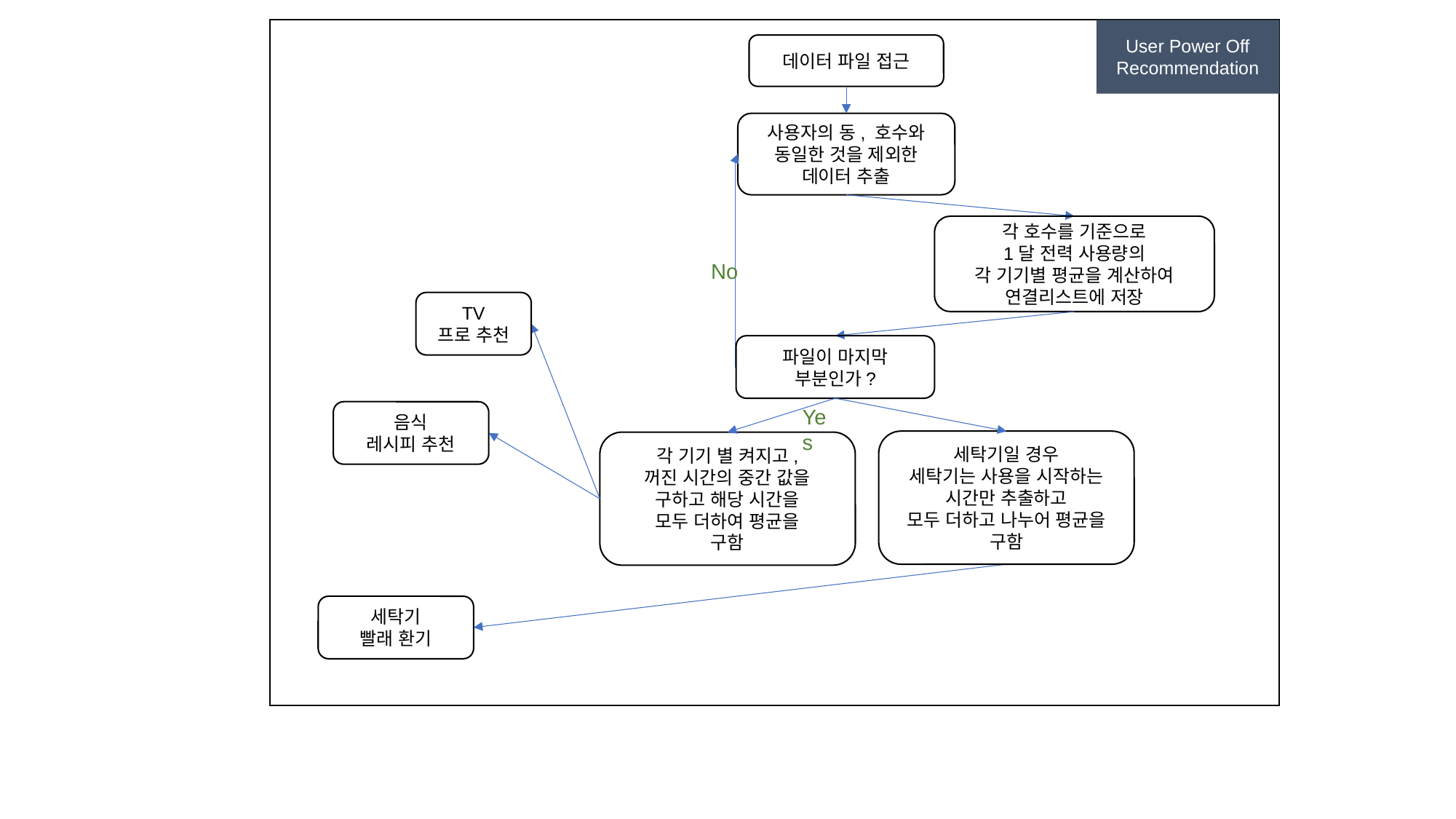

User Power Off
Recommendation
데이터 파일 접근
사용자의 동, 호수와
동일한 것을 제외한
데이터 추출
각 호수를 기준으로
1달 전력 사용량의
각 기기별 평균을 계산하여
연결리스트에 저장
No
TV
프로 추천
파일이 마지막
부분인가?
Yes
음식
레시피 추천
세탁기일 경우
세탁기는 사용을 시작하는
시간만 추출하고
모두 더하고 나누어 평균을
구함
각 기기 별 켜지고,
꺼진 시간의 중간 값을
구하고 해당 시간을
모두 더하여 평균을
구함
세탁기
빨래 환기